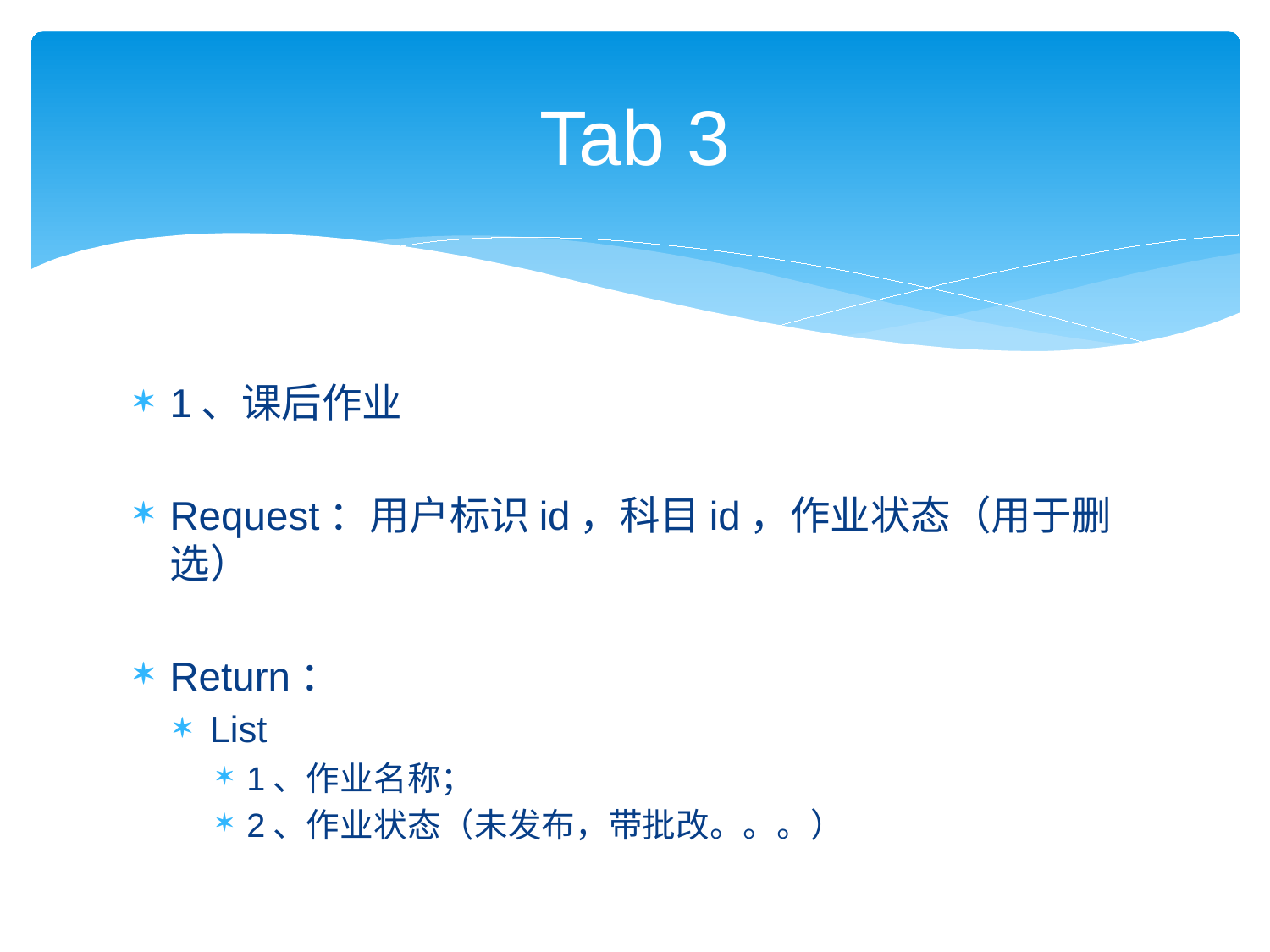

# Tab 3
1、课后作业

Request：用户标识id，科目id，作业状态（用于删选）

Return：
List
1、作业名称；
2、作业状态（未发布，带批改。。。）